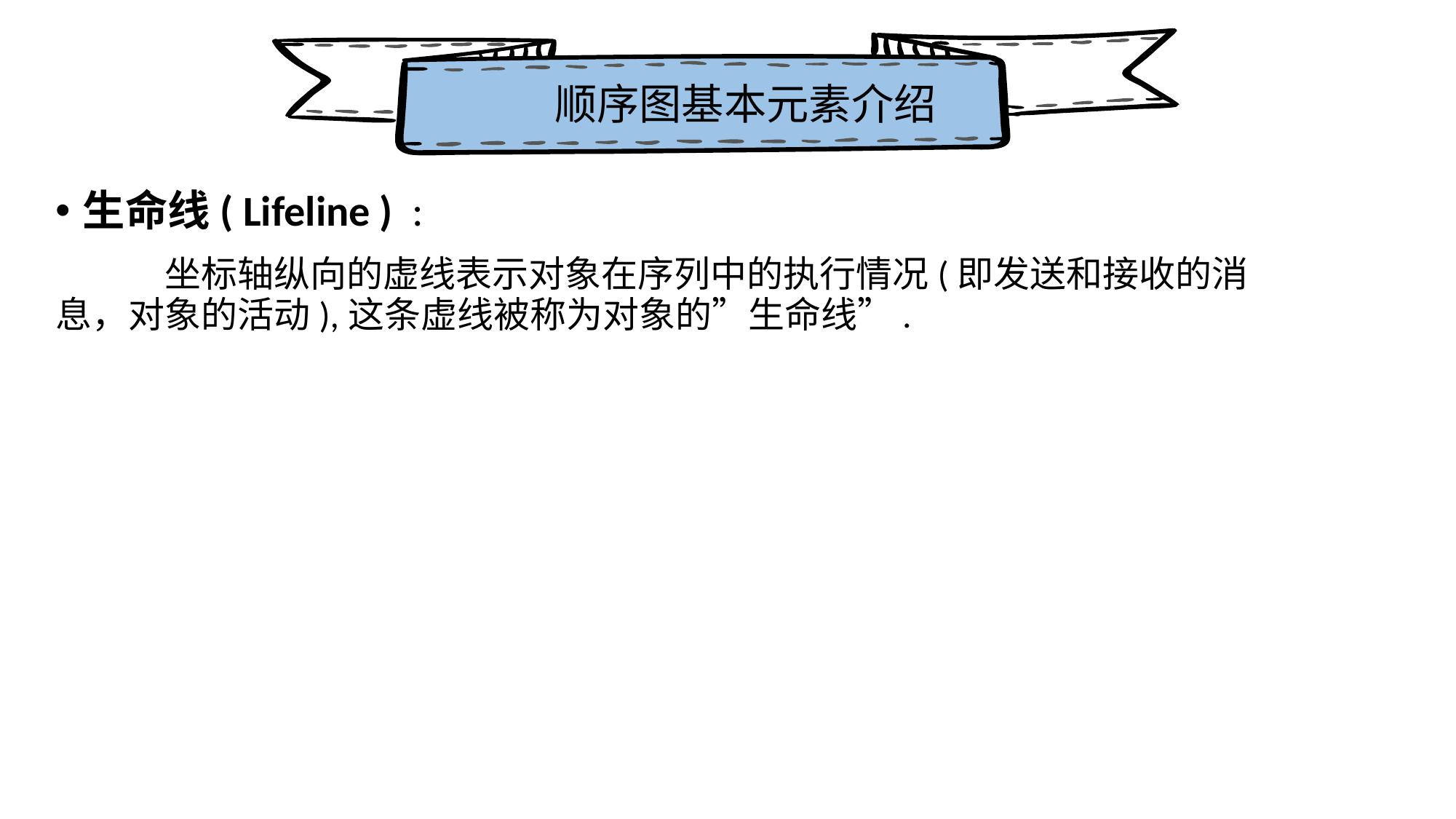

顺序图基本元素介绍
生命线( Lifeline )  :
	坐标轴纵向的虚线表示对象在序列中的执行情况(即发送和接收的消息，对象的活动),这条虚线被称为对象的”生命线”.